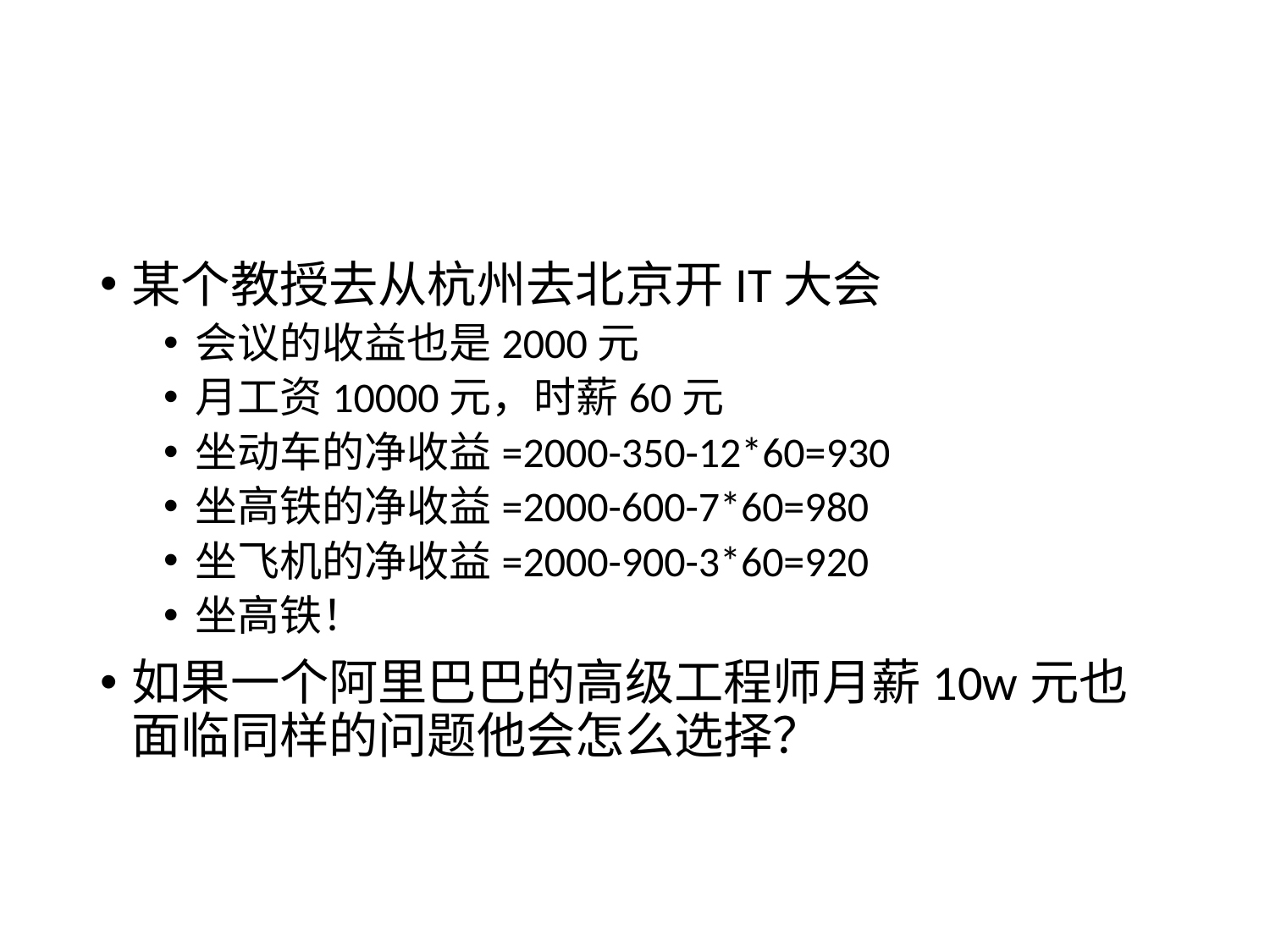

#
某个教授去从杭州去北京开IT大会
会议的收益也是2000元
月工资10000元，时薪60元
坐动车的净收益=2000-350-12*60=930
坐高铁的净收益=2000-600-7*60=980
坐飞机的净收益=2000-900-3*60=920
坐高铁！
如果一个阿里巴巴的高级工程师月薪10w元也面临同样的问题他会怎么选择？